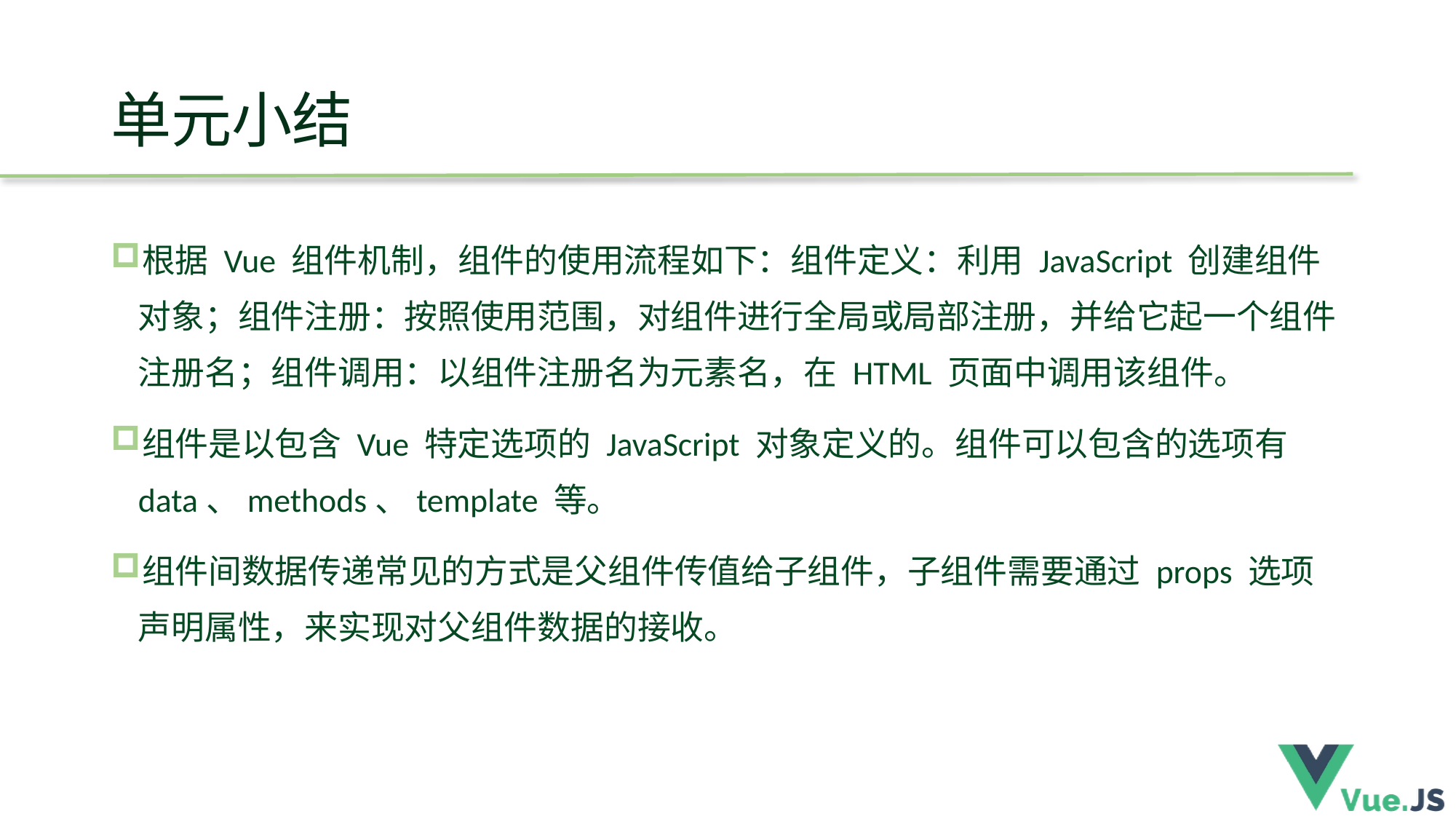

# 单元小结
根据 Vue 组件机制，组件的使用流程如下：组件定义：利用 JavaScript 创建组件对象；组件注册：按照使用范围，对组件进行全局或局部注册，并给它起一个组件注册名；组件调用：以组件注册名为元素名，在 HTML 页面中调用该组件。
组件是以包含 Vue 特定选项的 JavaScript 对象定义的。组件可以包含的选项有 data、methods、template 等。
组件间数据传递常见的方式是父组件传值给子组件，子组件需要通过 props 选项声明属性，来实现对父组件数据的接收。